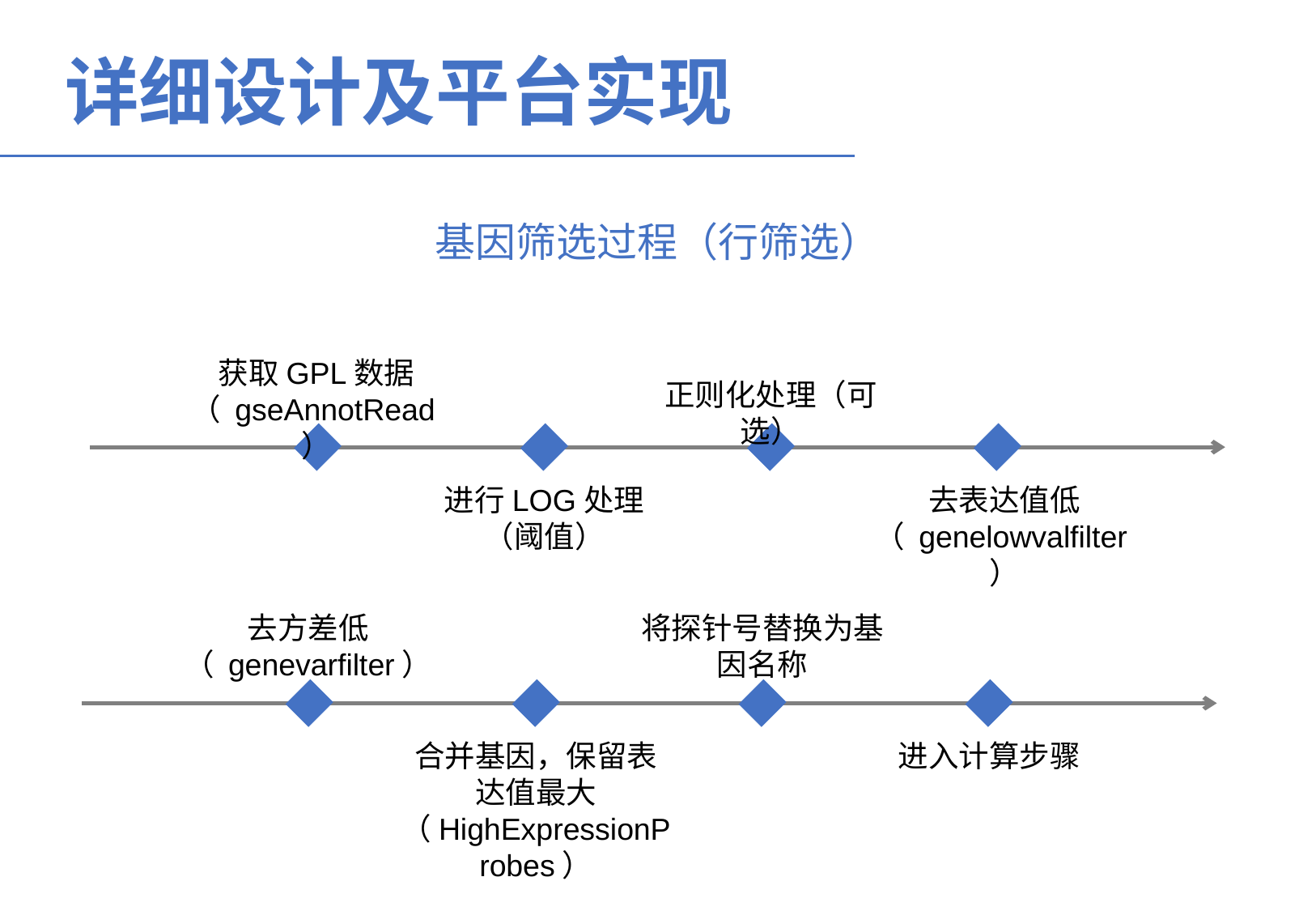

详细设计及平台实现
基因筛选过程（行筛选）
获取GPL数据
（ gseAnnotRead）
正则化处理（可选）

进行LOG处理
（阈值）
去表达值低
（ genelowvalfilter）
去方差低
（ genevarfilter）
将探针号替换为基因名称

合并基因，保留表达值最大
（HighExpressionProbes）
进入计算步骤